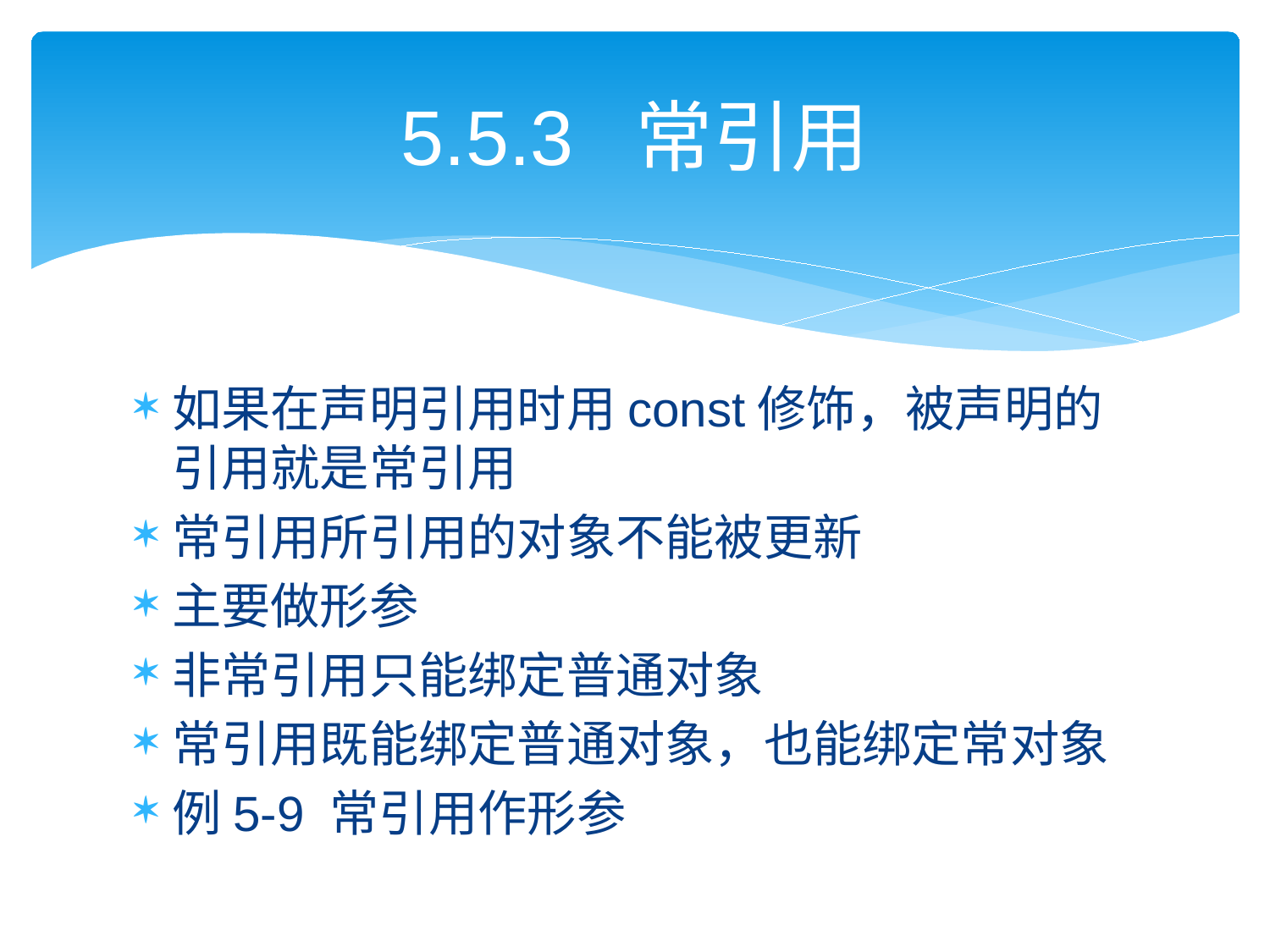

# 5.5.3  常引用
如果在声明引用时用const修饰，被声明的引用就是常引用
常引用所引用的对象不能被更新
主要做形参
非常引用只能绑定普通对象
常引用既能绑定普通对象，也能绑定常对象
例5-9 常引用作形参